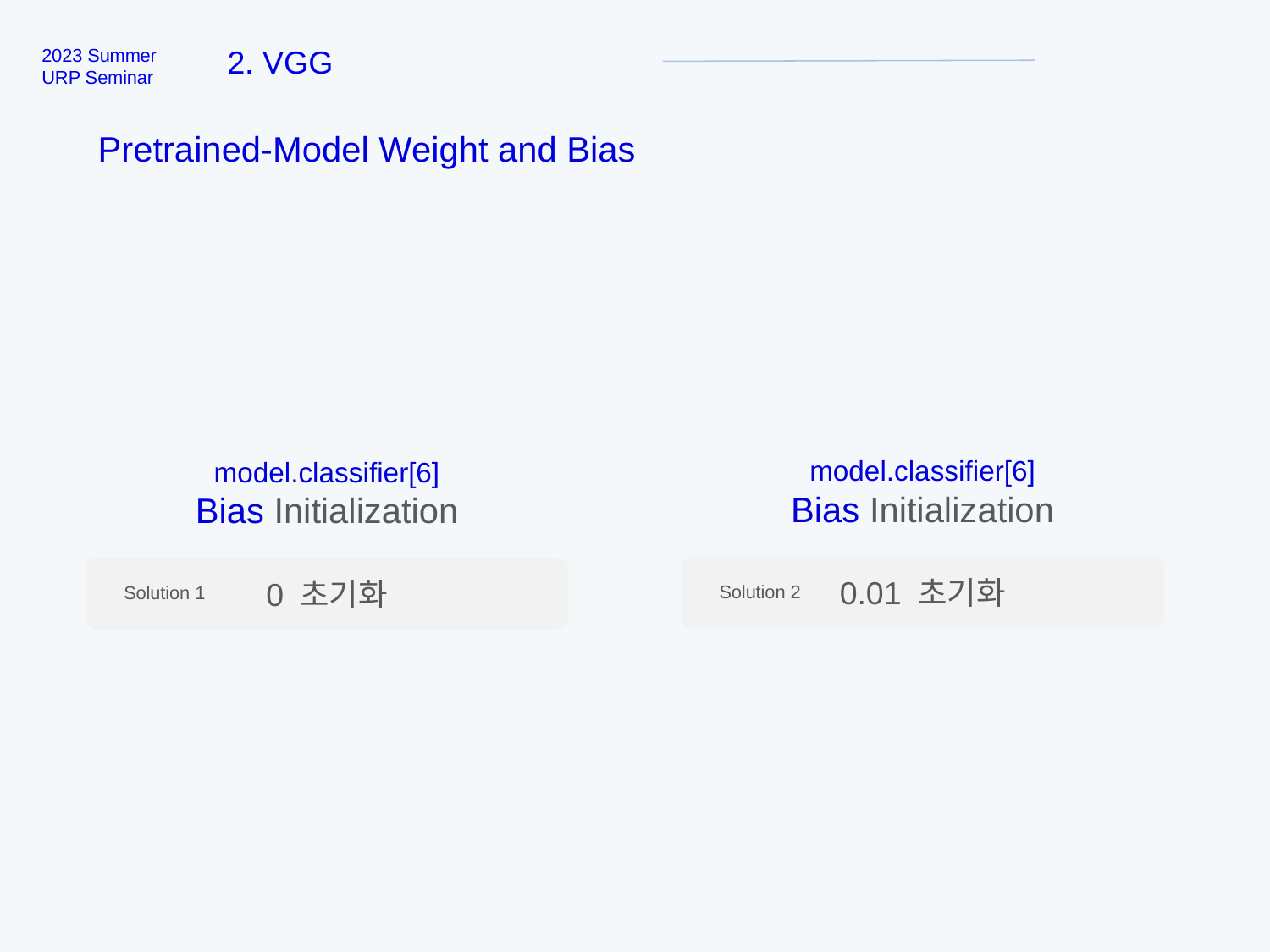

2. VGG
2023 Summer
URP Seminar
Pretrained-Model Weight and Bias
model.classifier[6]
Bias Initialization
0.01 초기화
Solution 2
model.classifier[6]
Bias Initialization
0 초기화
Solution 1